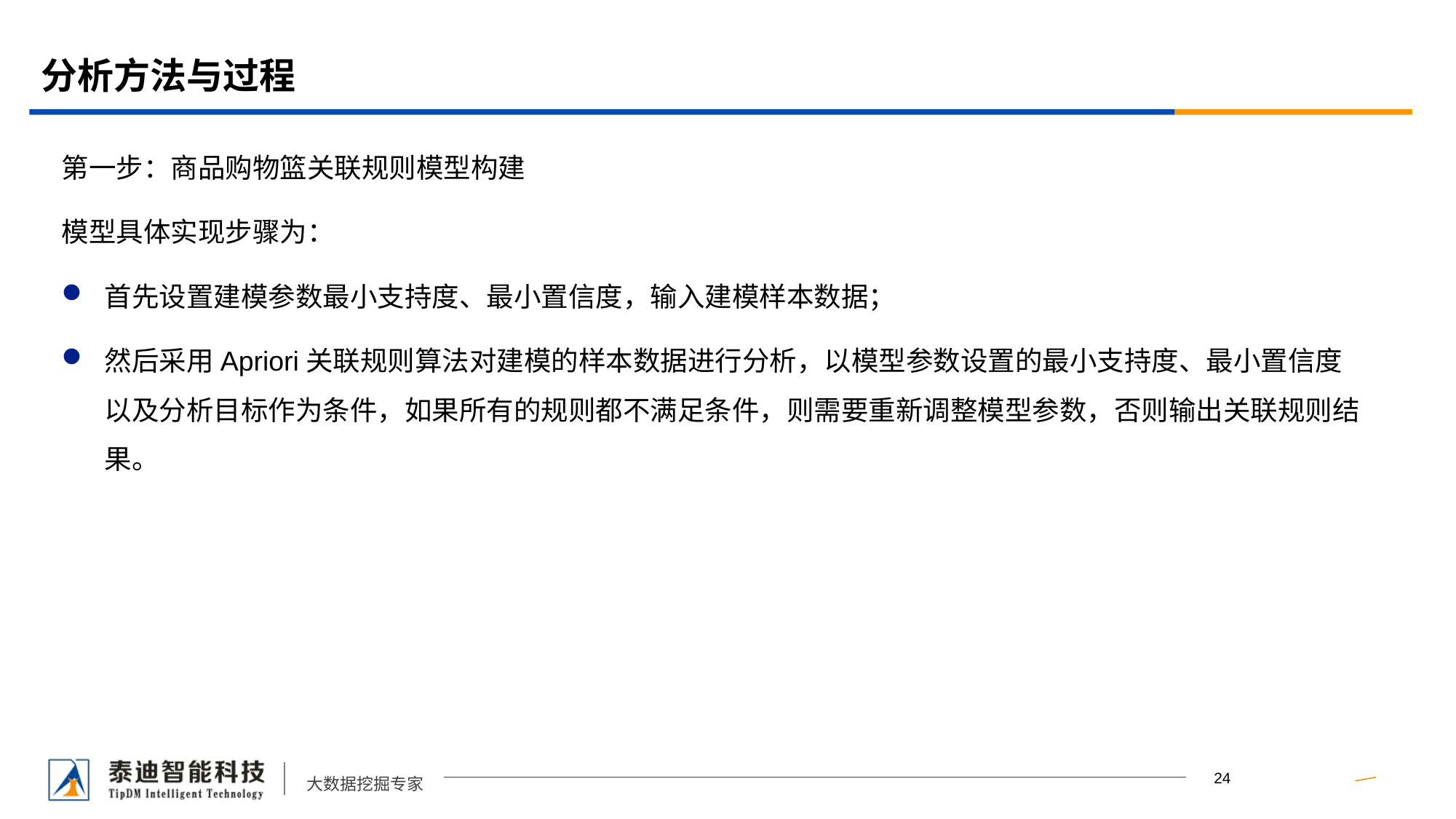

# 分析方法与过程
第一步：商品购物篮关联规则模型构建
模型具体实现步骤为：
首先设置建模参数最小支持度、最小置信度，输入建模样本数据；
然后采用Apriori关联规则算法对建模的样本数据进行分析，以模型参数设置的最小支持度、最小置信度以及分析目标作为条件，如果所有的规则都不满足条件，则需要重新调整模型参数，否则输出关联规则结果。